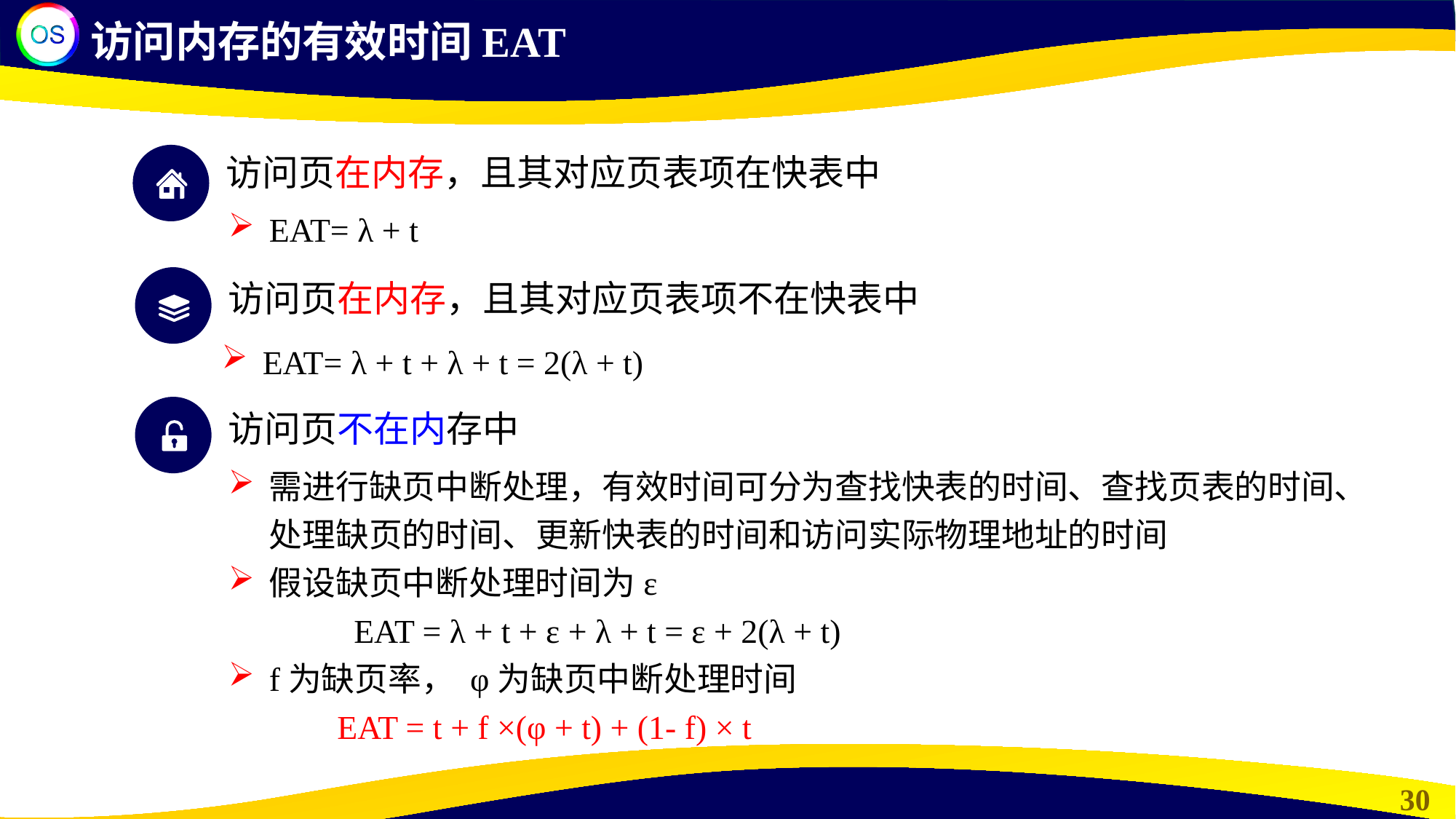

访问内存的有效时间EAT

访问页在内存，且其对应页表项在快表中

EAT= λ + t

访问页在内存，且其对应页表项不在快表中

EAT= λ + t + λ + t = 2(λ + t)

访问页不在内存中

需进行缺页中断处理，有效时间可分为查找快表的时间、查找页表的时间、处理缺页的时间、更新快表的时间和访问实际物理地址的时间
假设缺页中断处理时间为ε
               EAT = λ + t + ε + λ + t = ε + 2(λ + t)
f为缺页率， φ为缺页中断处理时间
             EAT = t + f ×(φ + t) + (1- f) × t